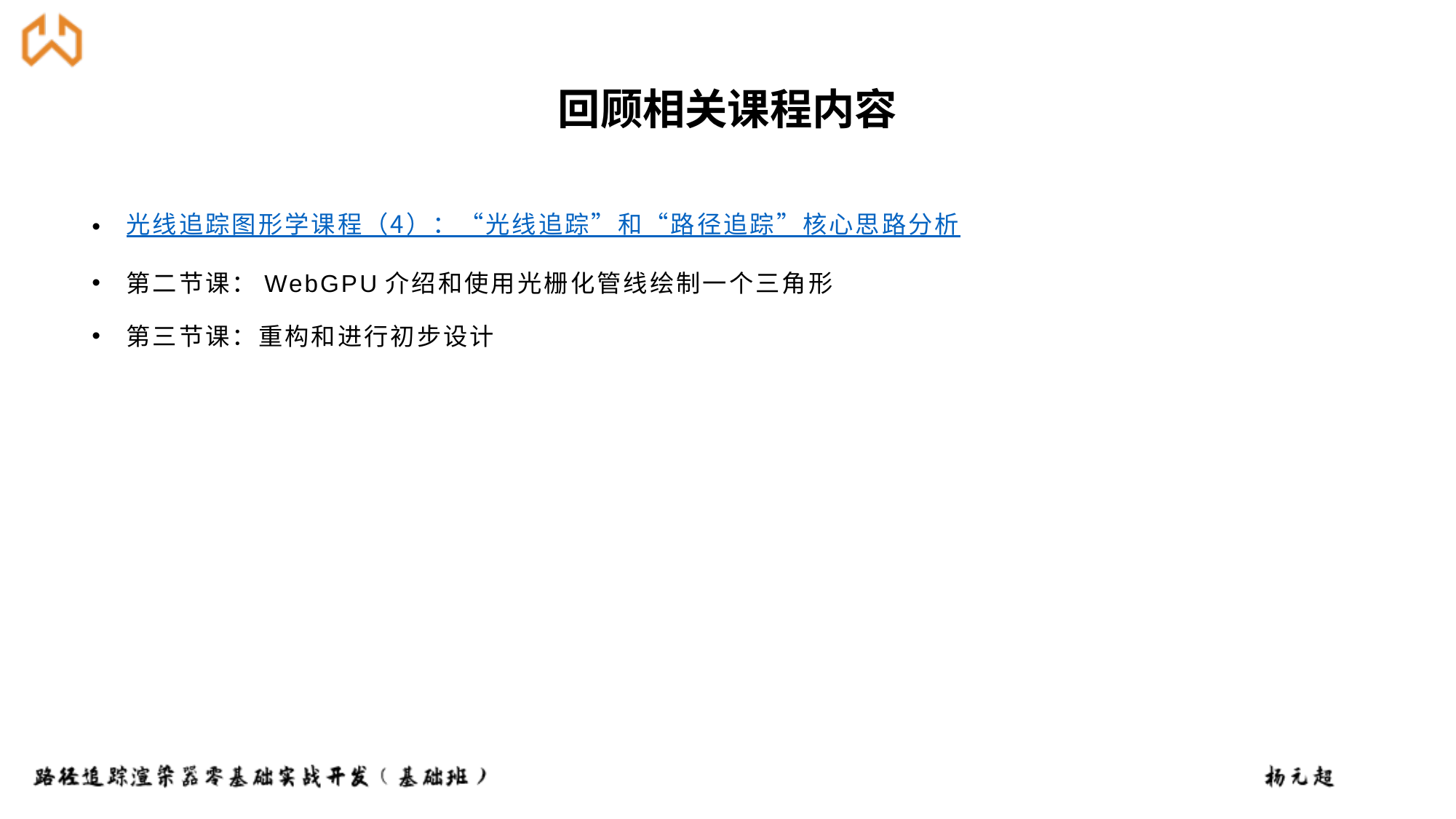

光线追踪图形学课程（4）：“光线追踪”和“路径追踪”核心思路分析
第二节课：WebGPU介绍和使用光栅化管线绘制一个三角形
第三节课：重构和进行初步设计